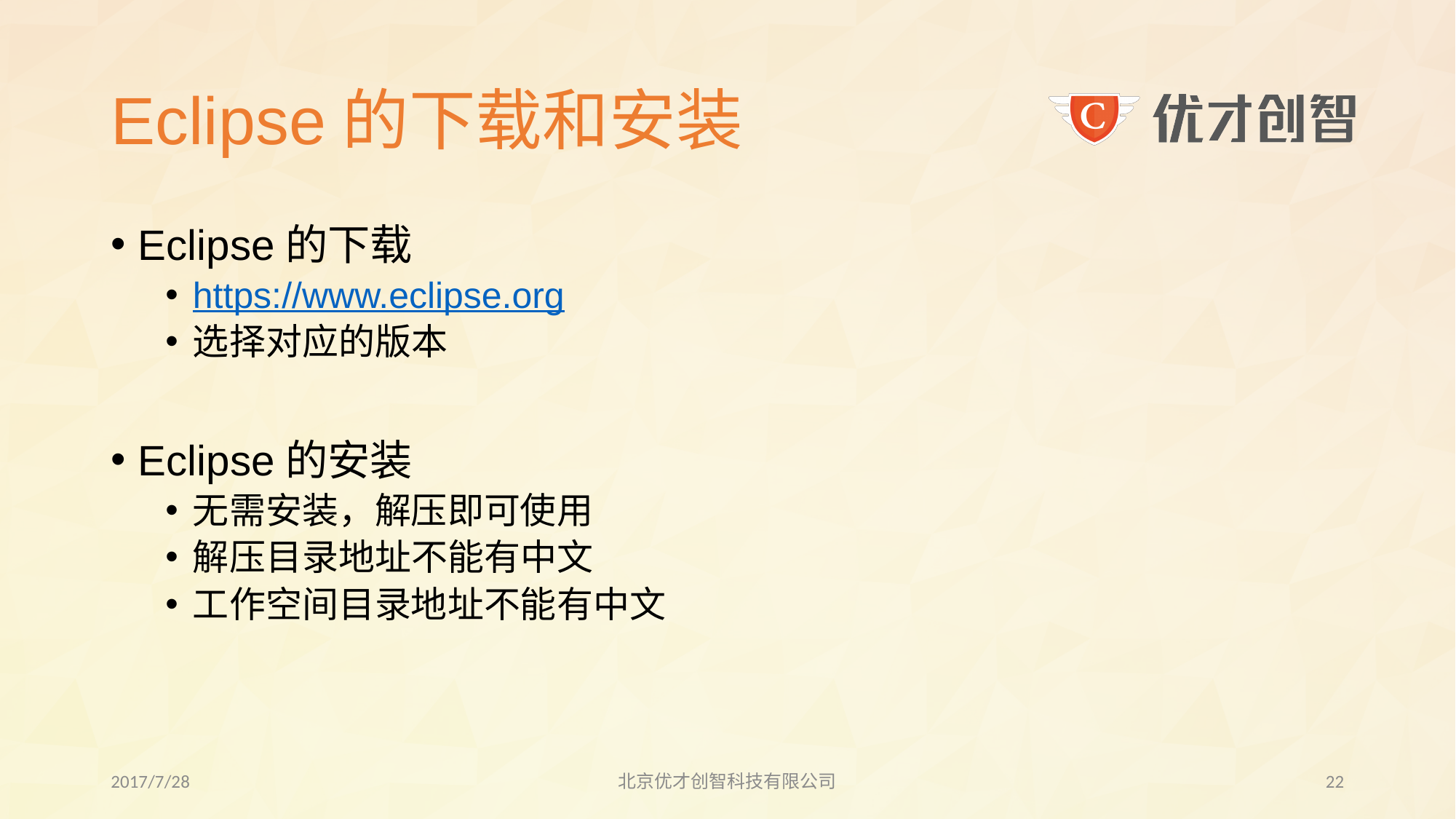

# Eclipse的下载和安装
Eclipse的下载
https://www.eclipse.org
选择对应的版本

Eclipse的安装
无需安装，解压即可使用
解压目录地址不能有中文
工作空间目录地址不能有中文

2017/7/28
北京优才创智科技有限公司
22